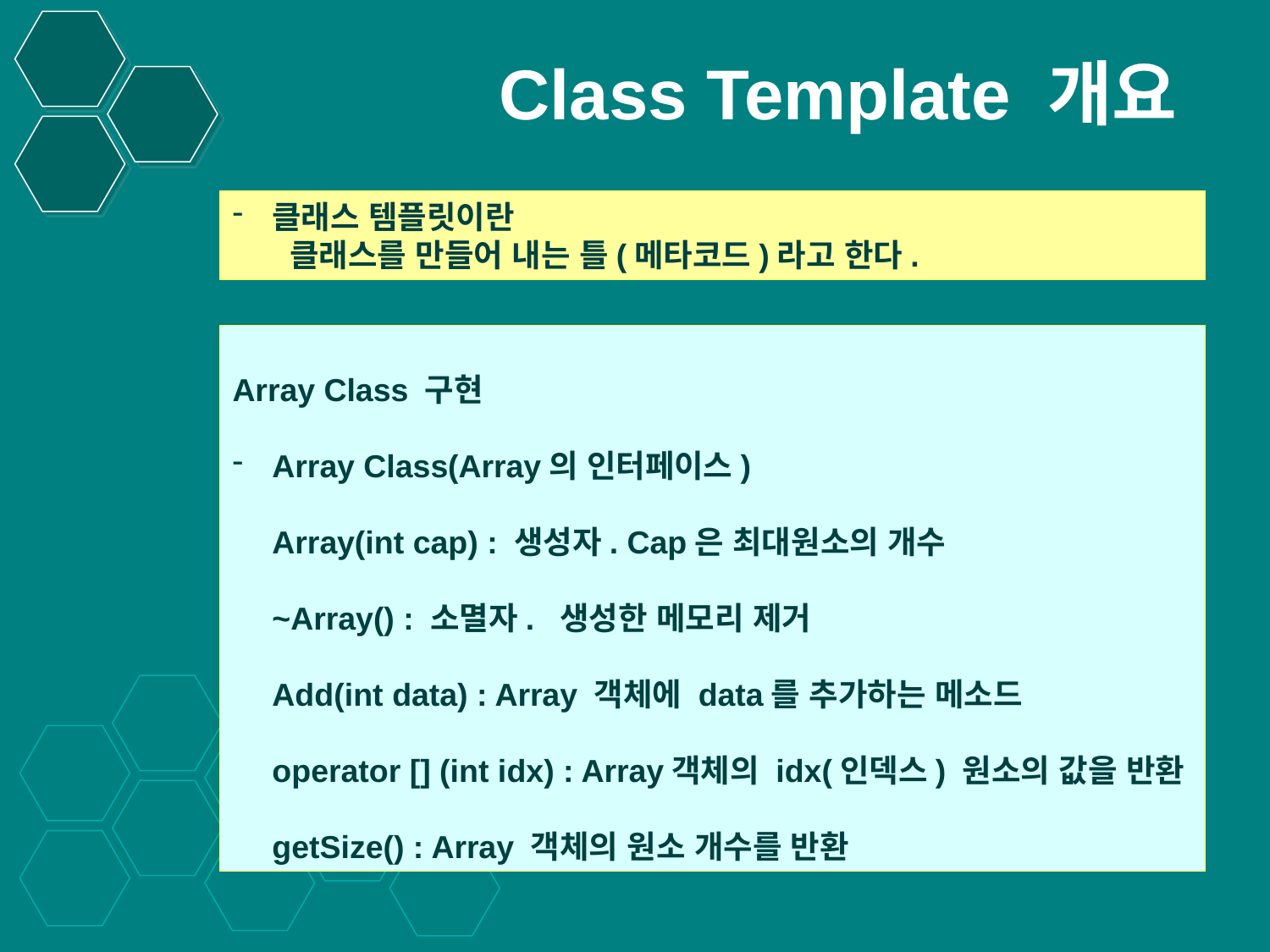

# Class Template 개요
클래스 템플릿이란
  클래스를 만들어 내는 틀(메타코드)라고 한다.
Array Class 구현
Array Class(Array의 인터페이스)
Array(int cap) : 생성자. Cap은 최대원소의 개수
~Array() : 소멸자.  생성한 메모리 제거
Add(int data) : Array 객체에 data를 추가하는 메소드
operator [] (int idx) : Array객체의 idx(인덱스) 원소의 값을 반환
getSize() : Array 객체의 원소 개수를 반환